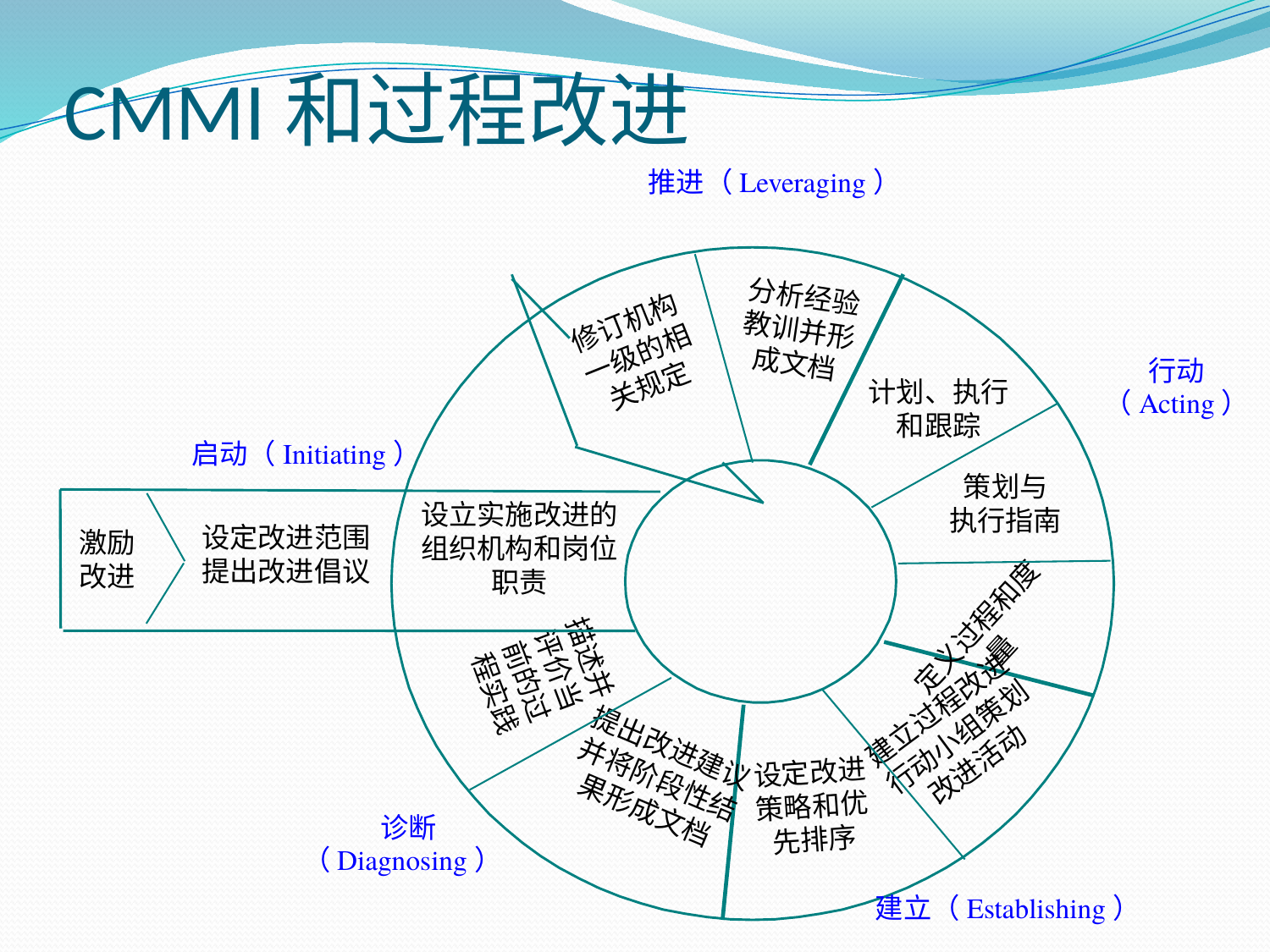

CMMI和过程改进

推进（Leveraging）

分析经验教训并形成文档

修订机构一级的相关规定
行动（Acting）
计划、执行和跟踪

启动（Initiating）

策划与
执行指南

设立实施改进的组织机构和岗位职责
设定改进范围
提出改进倡议
激励改进

定义过程和度量
描述并评价当前的过程实践

建立过程改进行动小组策划改进活动

提出改进建议并将阶段性结果形成文档
设定改进策略和优先排序
 诊断（Diagnosing）
建立（Establishing）